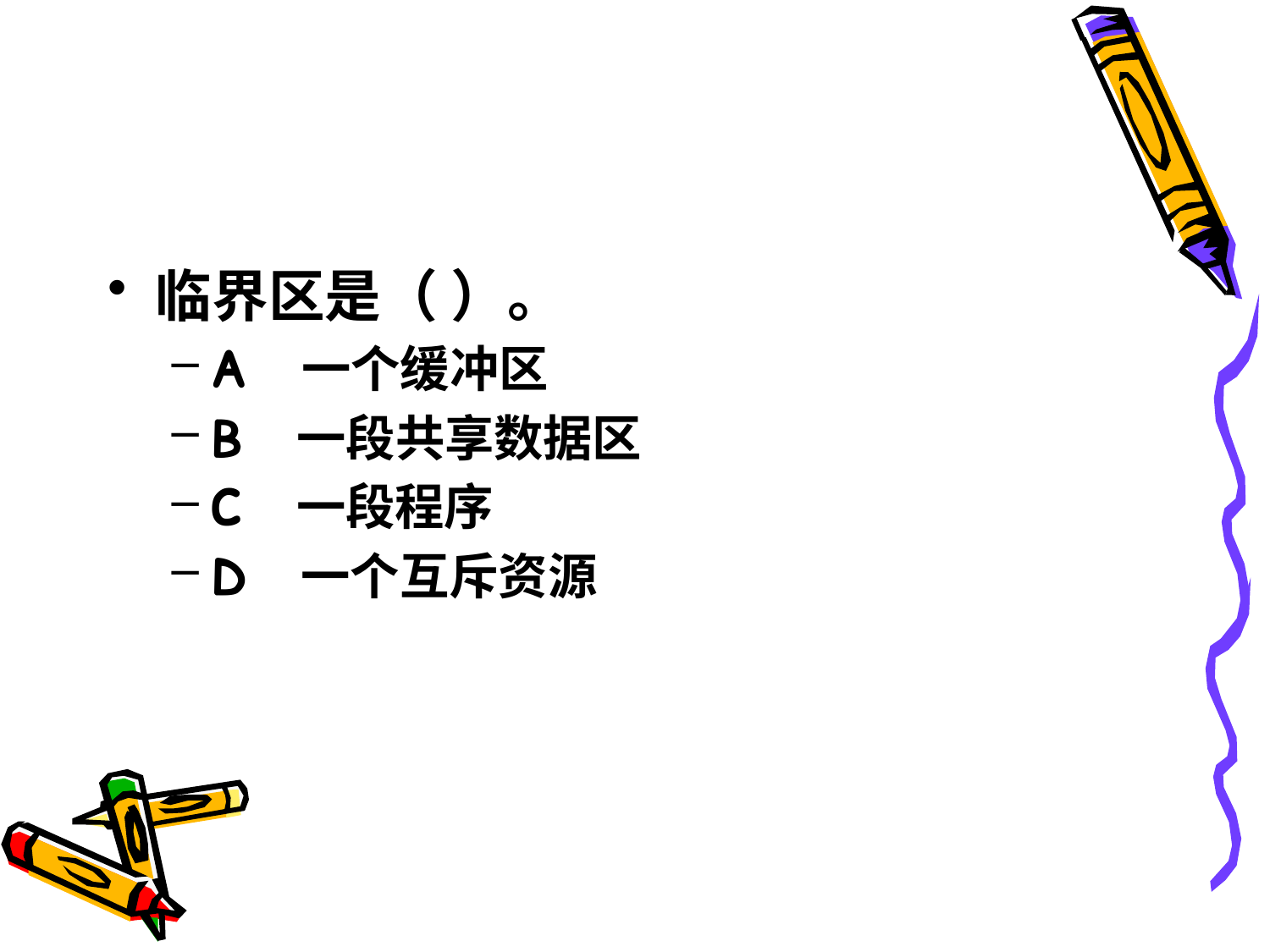

#
临界区是（ ）。
A  一个缓冲区
B  一段共享数据区
C  一段程序
D  一个互斥资源